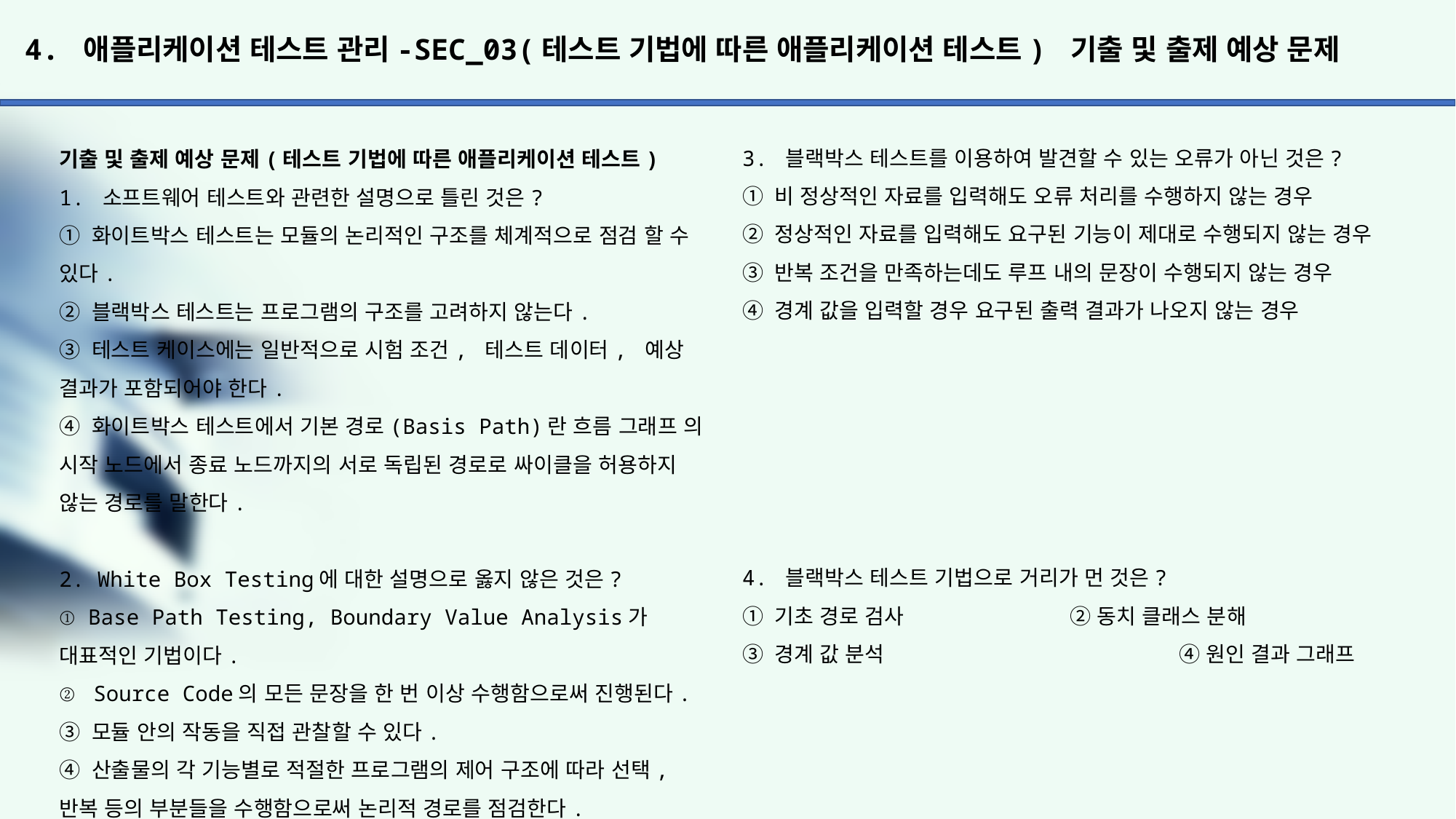

# 4. 애플리케이션 테스트 관리-SEC_03(테스트 기법에 따른 애플리케이션 테스트) 기출 및 출제 예상 문제
3. 블랙박스 테스트를 이용하여 발견할 수 있는 오류가 아닌 것은?
① 비 정상적인 자료를 입력해도 오류 처리를 수행하지 않는 경우
② 정상적인 자료를 입력해도 요구된 기능이 제대로 수행되지 않는 경우
③ 반복 조건을 만족하는데도 루프 내의 문장이 수행되지 않는 경우
④ 경계 값을 입력할 경우 요구된 출력 결과가 나오지 않는 경우

4. 블랙박스 테스트 기법으로 거리가 먼 것은?
① 기초 경로 검사		② 동치 클래스 분해
③ 경계 값 분석			④ 원인 결과 그래프
기출 및 출제 예상 문제(테스트 기법에 따른 애플리케이션 테스트)
1. 소프트웨어 테스트와 관련한 설명으로 틀린 것은?
① 화이트박스 테스트는 모듈의 논리적인 구조를 체계적으로 점검 할 수 있다.
② 블랙박스 테스트는 프로그램의 구조를 고려하지 않는다.
③ 테스트 케이스에는 일반적으로 시험 조건, 테스트 데이터, 예상 결과가 포함되어야 한다.
④ 화이트박스 테스트에서 기본 경로(Basis Path)란 흐름 그래프 의 시작 노드에서 종료 노드까지의 서로 독립된 경로로 싸이클을 허용하지 않는 경로를 말한다.

2. White Box Testing에 대한 설명으로 옳지 않은 것은?
① Base Path Testing, Boundary Value Analysis가 대표적인 기법이다.
② Source Code의 모든 문장을 한 번 이상 수행함으로써 진행된다.
③ 모듈 안의 작동을 직접 관찰할 수 있다.
④ 산출물의 각 기능별로 적절한 프로그램의 제어 구조에 따라 선택, 반복 등의 부분들을 수행함으로써 논리적 경로를 점검한다.